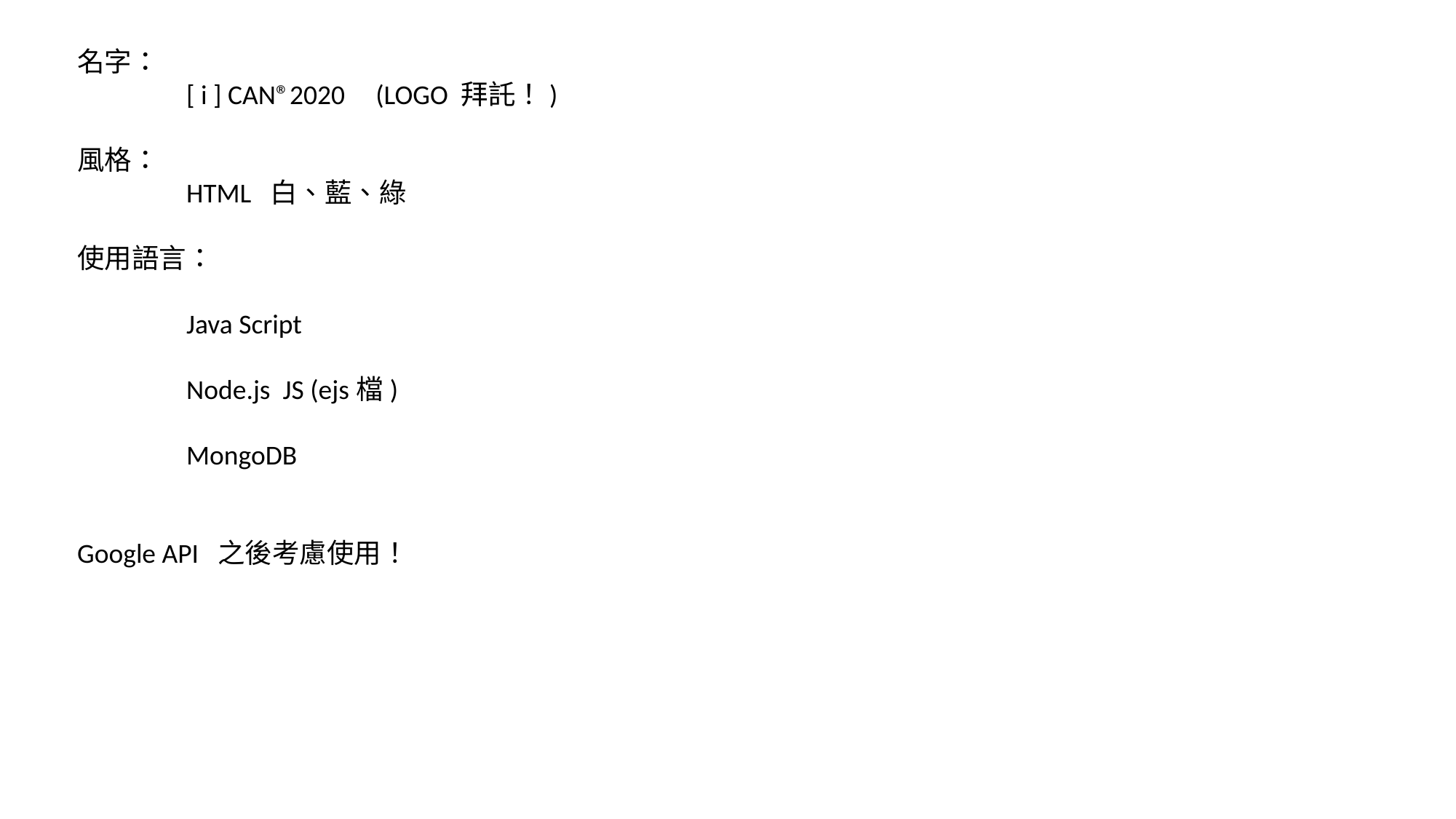

名字：
	[ i ] CAN®2020     (LOGO 拜託！)
風格：
	HTML  白、藍、綠
使用語言：
	Java Script
	Node.js  JS (ejs檔)
	MongoDB
Google API  之後考慮使用！